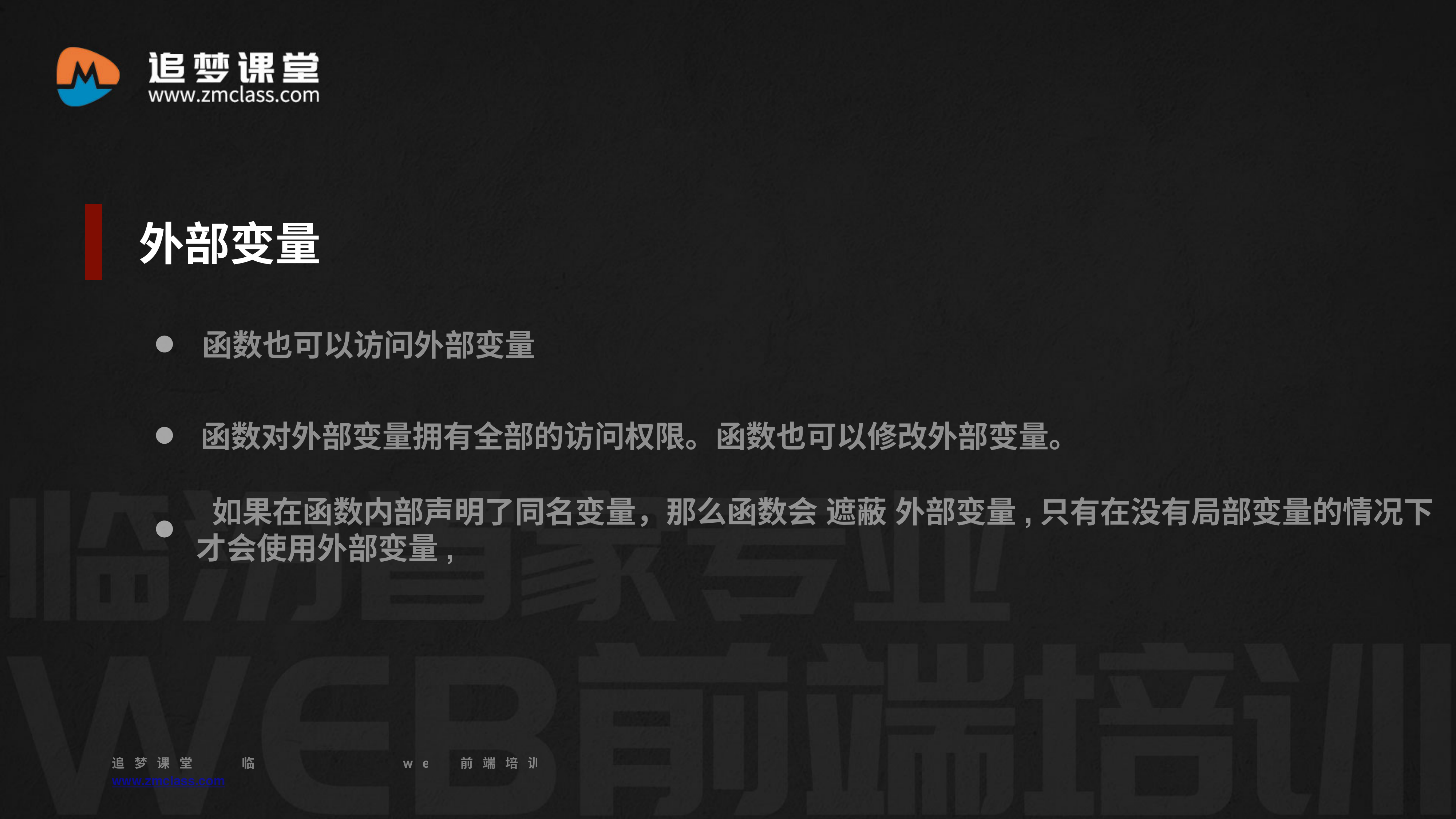

外部变量
函数也可以访问外部变量

函数对外部变量拥有全部的访问权限。函数也可以修改外部变量。

 如果在函数内部声明了同名变量，那么函数会 遮蔽 外部变量,只有在没有局部变量的情况下才会使用外部变量,

追梦课堂   临汾首家专业的web前端培训机构                                                          www.zmclass.com
5